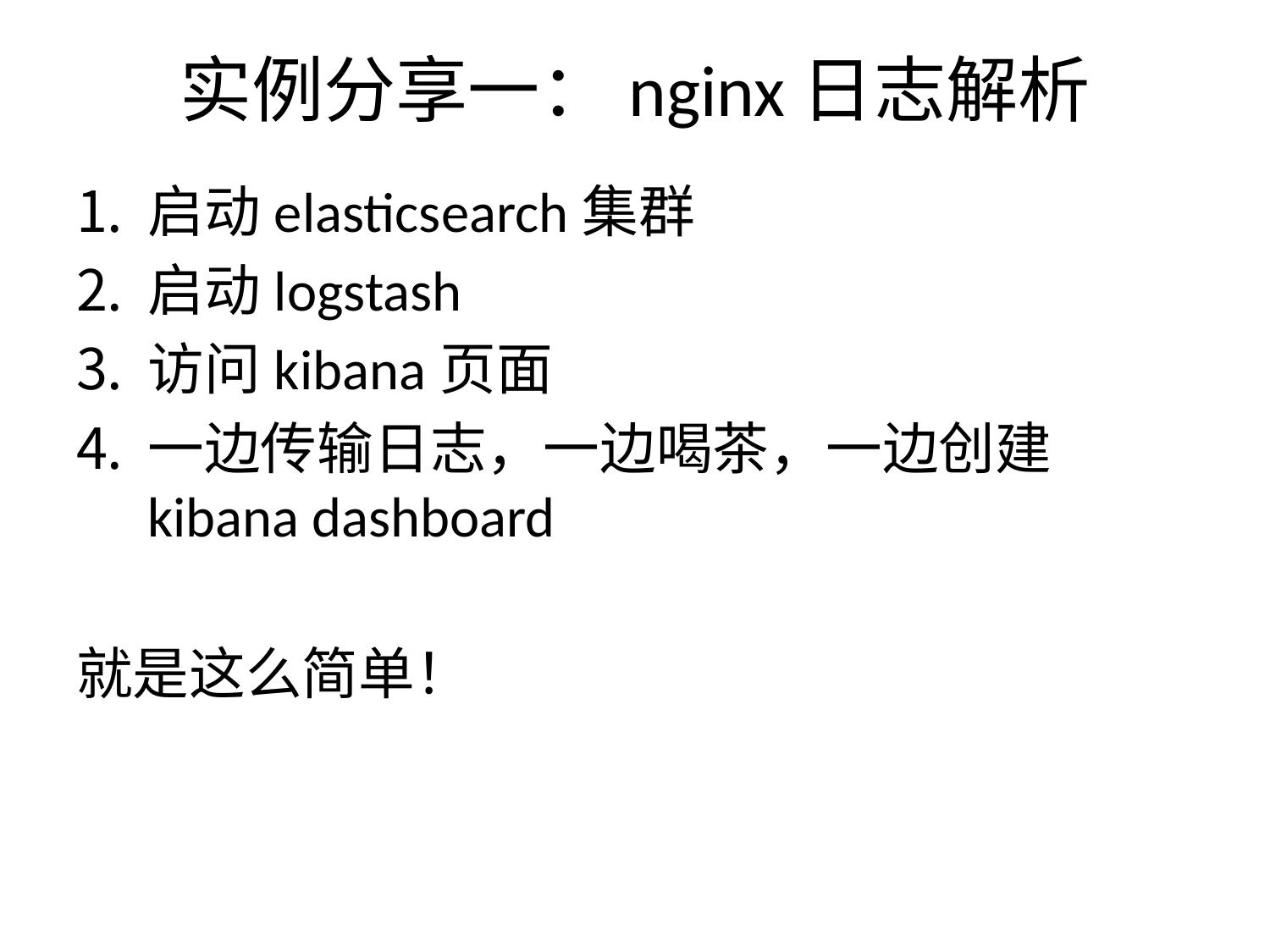

# 实例分享一：nginx日志解析
启动elasticsearch集群
启动logstash
访问kibana页面
一边传输日志，一边喝茶，一边创建kibana dashboard

就是这么简单！